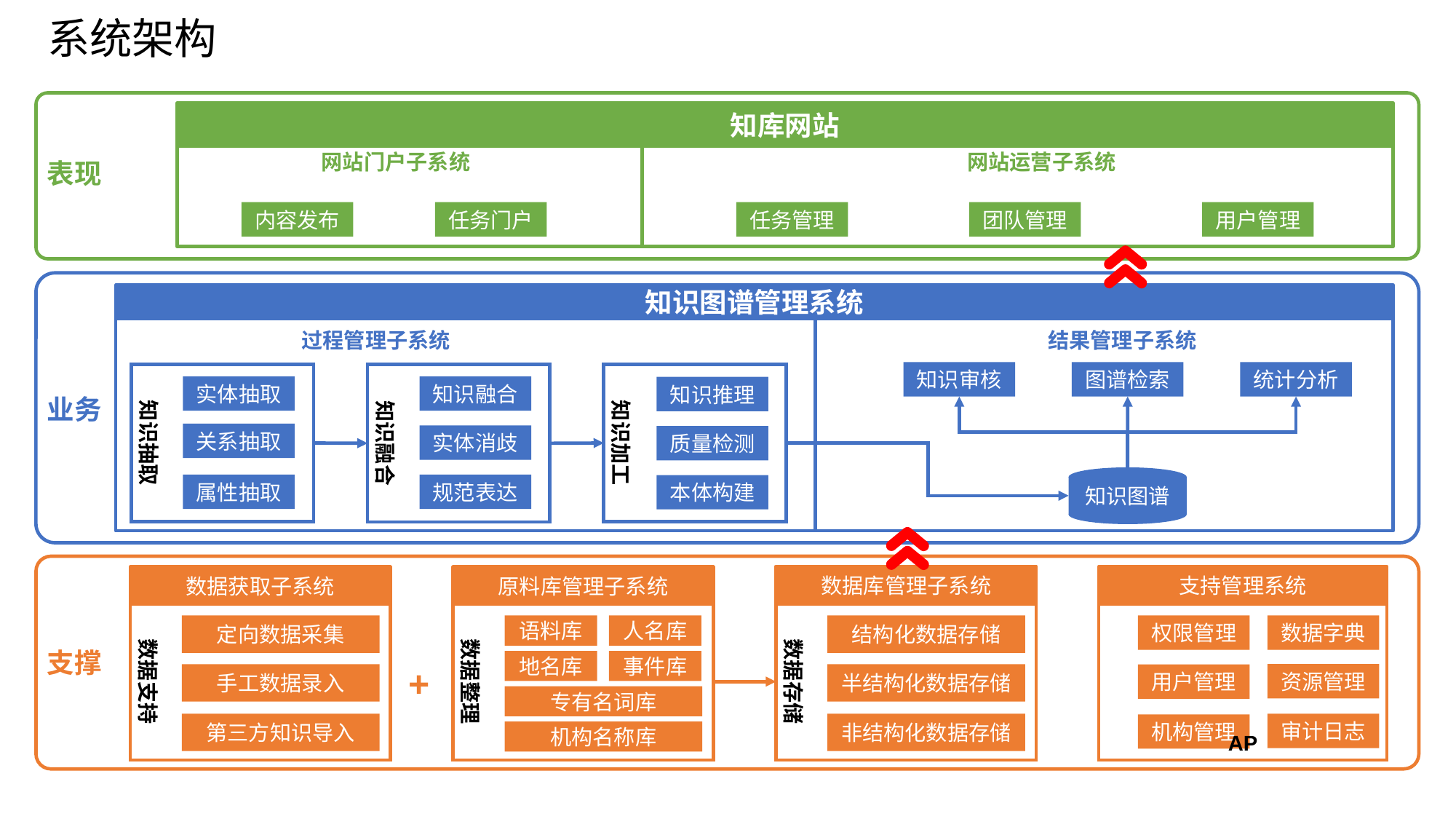

# 系统架构

表现
知库网站

内容发布
任务门户
任务管理
团队管理
用户管理
网站门户子系统
网站运营子系统

业务
知识图谱管理系统

过程管理子系统
结果管理子系统
知识审核
图谱检索
统计分析
知识抽取
实体抽取
关系抽取
属性抽取
知识融合
知识融合
实体消歧
规范表达
知识加工
知识推理
质量检测
本体构建

知识图谱

支撑
数据库管理子系统
数据存储
结构化数据存储
半结构化数据存储
非结构化数据存储
支持管理系统
AP
权限管理
数据字典
资源管理
用户管理
审计日志
机构管理
数据获取子系统
数据支持
定向数据采集
手工数据录入
第三方知识导入
原料库管理子系统
数据整理
语料库
地名库
专有名词库
人名库
事件库
机构名称库
+